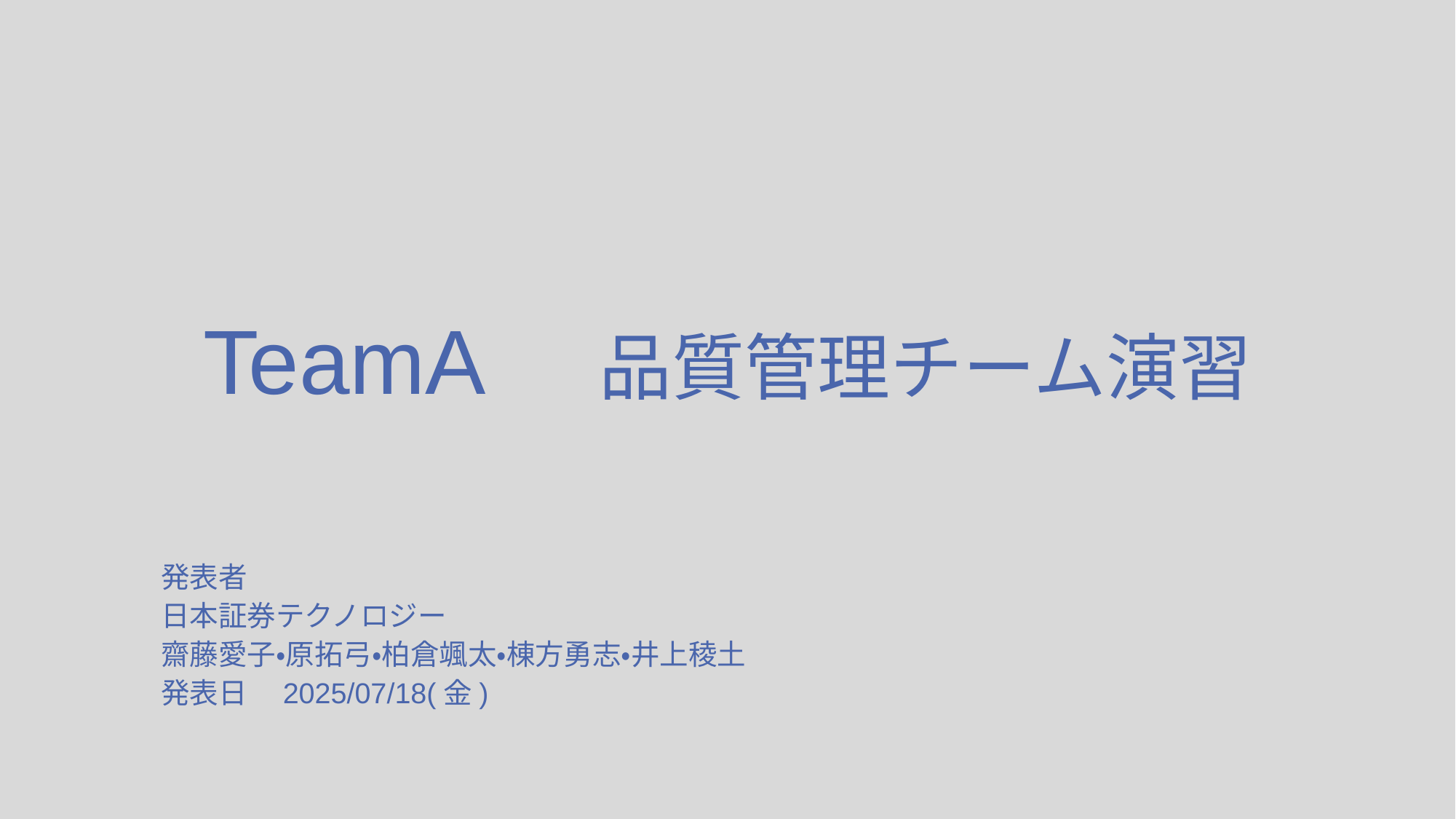

# TeamA　品質管理チーム演習
発表者
日本証券テクノロジー
齋藤愛子・原拓弓・柏倉颯太・棟方勇志・井上稜土
発表日　2025/07/18(金)